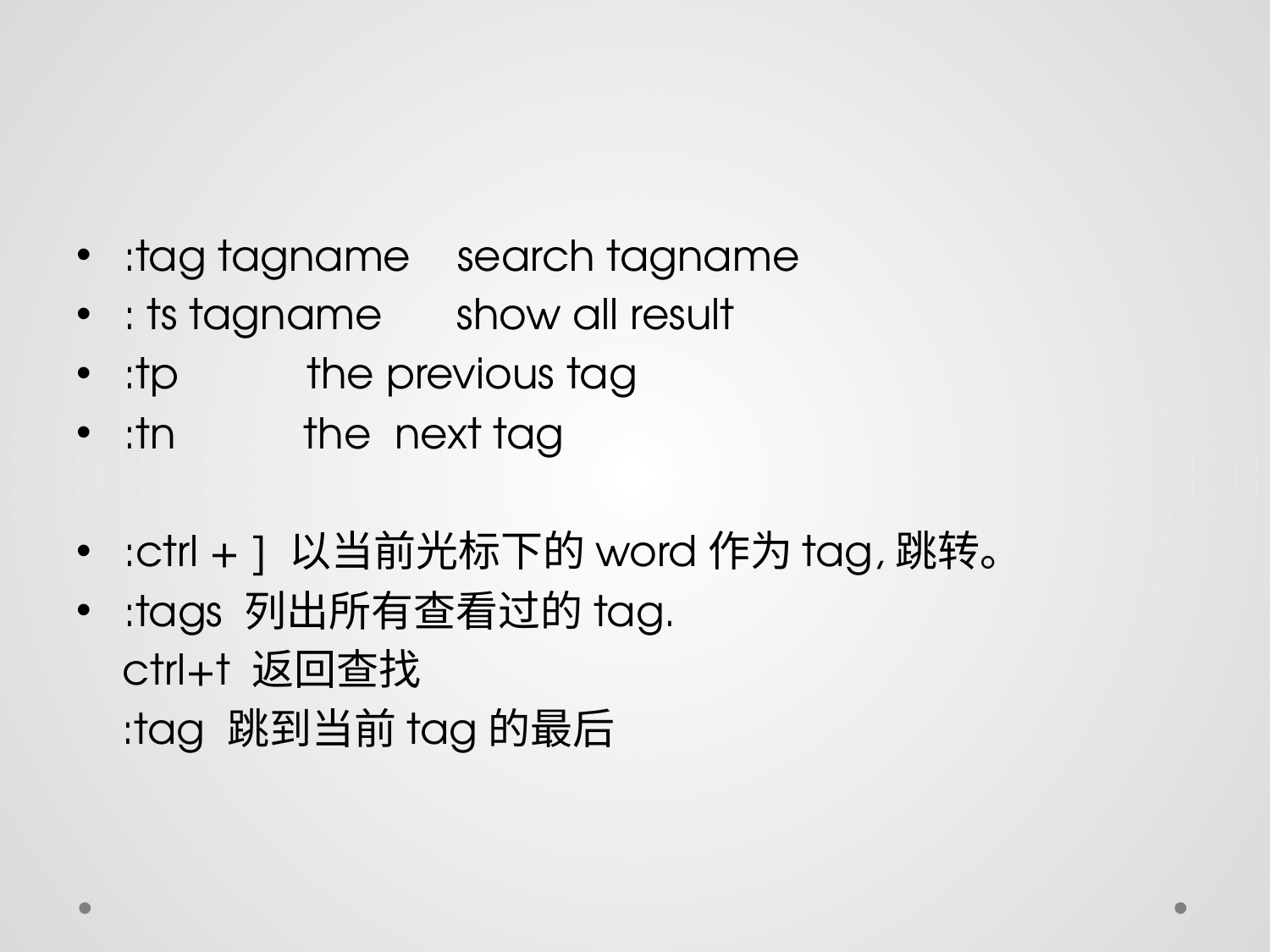

#
:tag tagname    search tagname
: ts tagname 　show all result
:tp           the previous tag
:tn           the  next tag

:ctrl + ] 以当前光标下的word作为tag,跳转。
:tags 列出所有查看过的tag.
    ctrl+t 返回查找
    :tag 跳到当前tag的最后